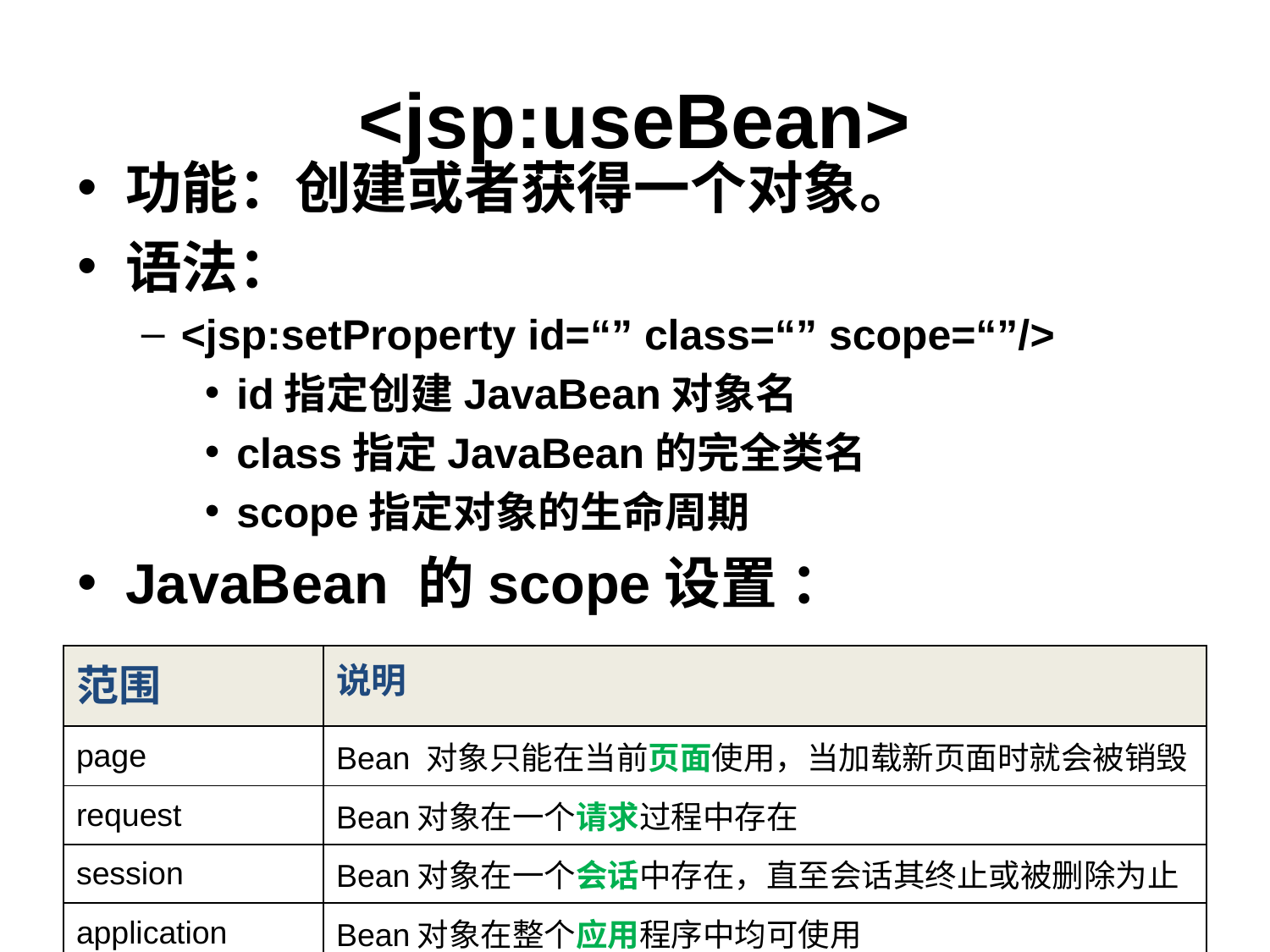

<jsp:useBean>
功能：创建或者获得一个对象。
语法：
<jsp:setProperty id=“” class=“” scope=“”/>
id指定创建JavaBean对象名
class指定JavaBean的完全类名
scope指定对象的生命周期
JavaBean 的scope设置 ：
| 范围 | 说明 |
| --- | --- |
| page | Bean 对象只能在当前页面使用，当加载新页面时就会被销毁 |
| request | Bean对象在一个请求过程中存在 |
| session | Bean对象在一个会话中存在，直至会话其终止或被删除为止 |
| application | Bean对象在整个应用程序中均可使用 |